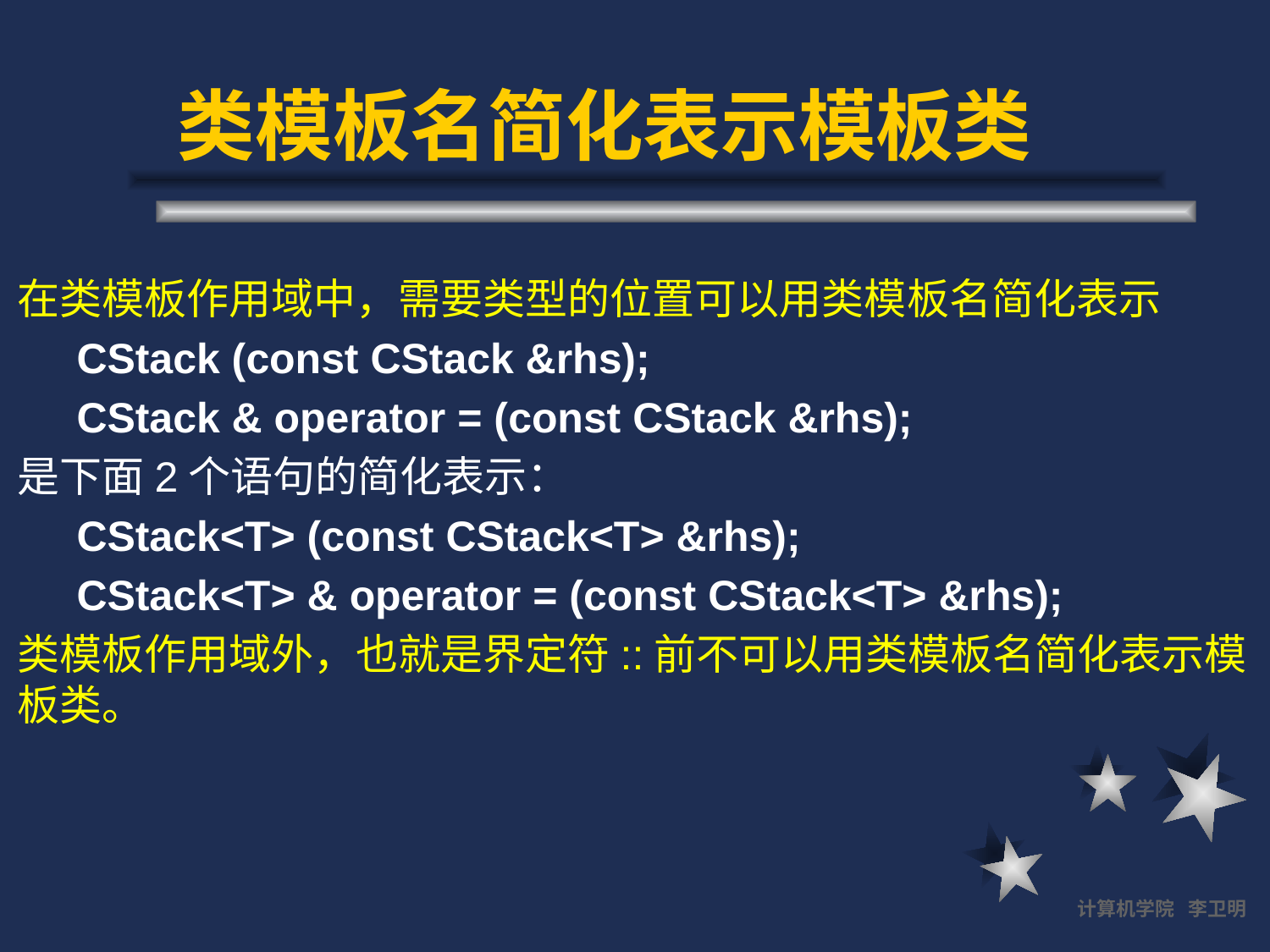

# 类模板名简化表示模板类
在类模板作用域中，需要类型的位置可以用类模板名简化表示
     CStack (const CStack &rhs);
     CStack & operator = (const CStack &rhs);
是下面2个语句的简化表示：
     CStack<T> (const CStack<T> &rhs);
     CStack<T> & operator = (const CStack<T> &rhs);
类模板作用域外，也就是界定符::前不可以用类模板名简化表示模板类。
计算机学院   李卫明